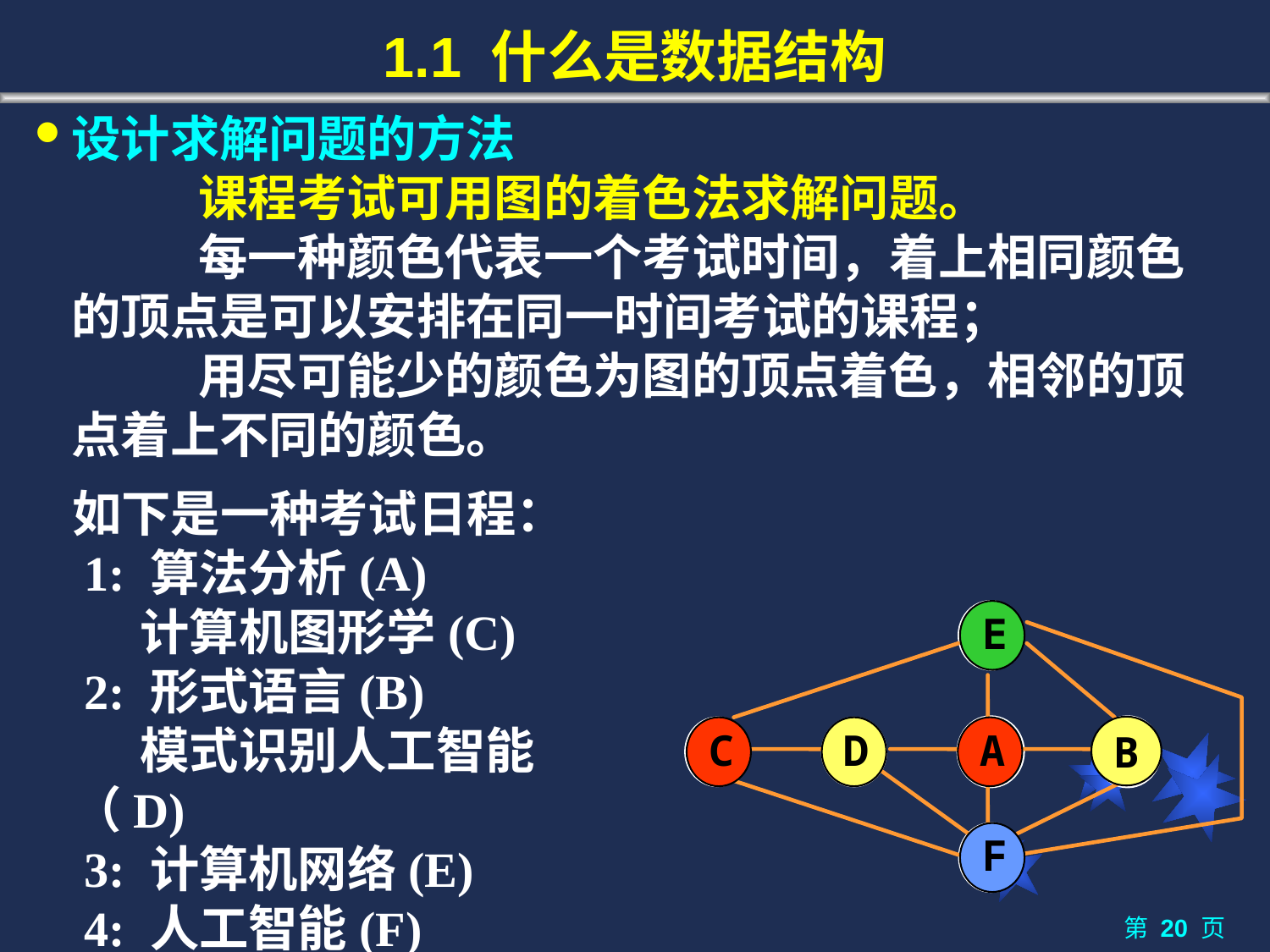

# 1.1 什么是数据结构
设计求解问题的方法
		课程考试可用图的着色法求解问题。
		每一种颜色代表一个考试时间，着上相同颜色的顶点是可以安排在同一时间考试的课程；
		用尽可能少的颜色为图的顶点着色，相邻的顶点着上不同的颜色。
如下是一种考试日程：
 1: 算法分析(A)
     计算机图形学(C)
 2: 形式语言(B)
     模式识别人工智能（D)
 3: 计算机网络(E)
 4: 人工智能(F)

E

C

A

B

D

F

E
B

C

D

A

F
第 20 页